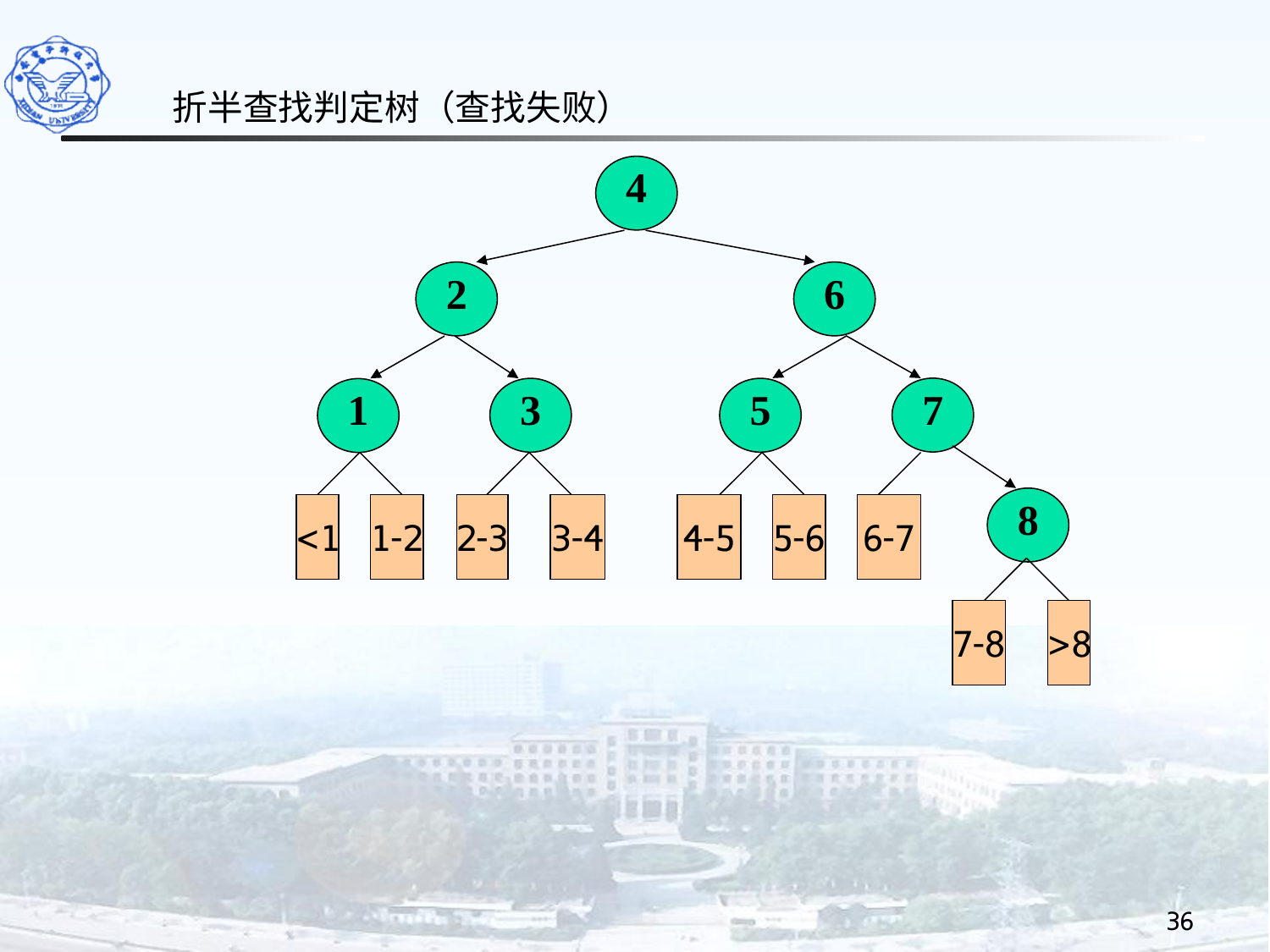

折半查找判定树（查找失败）
4

2
6

7
3
5
1

8
<1
1-2
2-3
3-4
4-5
5-6
6-7

7-8
>8
36